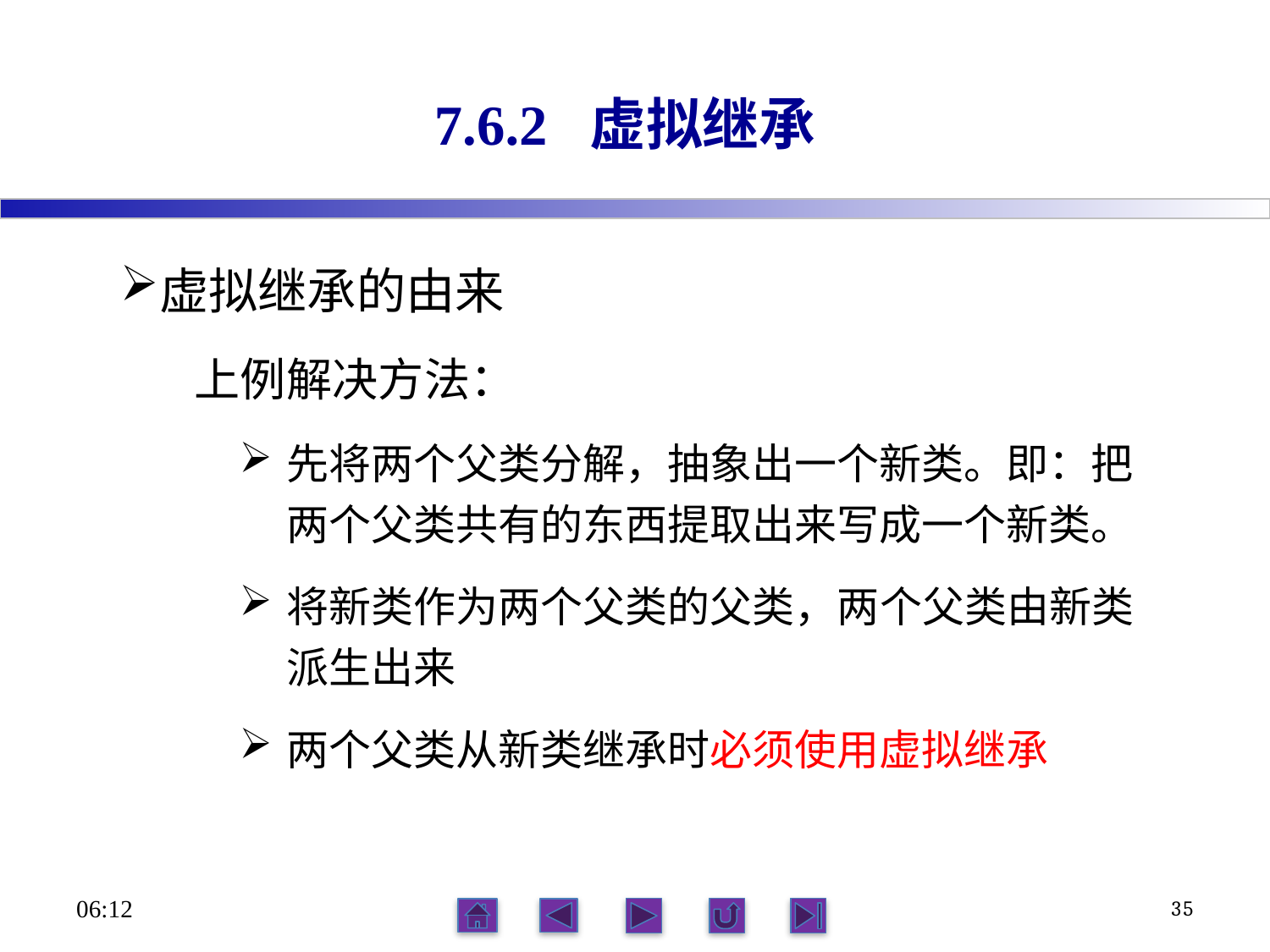

# 7.6.2  虚拟继承
虚拟继承的由来
上例解决方法：
先将两个父类分解，抽象出一个新类。即：把两个父类共有的东西提取出来写成一个新类。
将新类作为两个父类的父类，两个父类由新类派生出来
两个父类从新类继承时必须使用虚拟继承

06:12
35